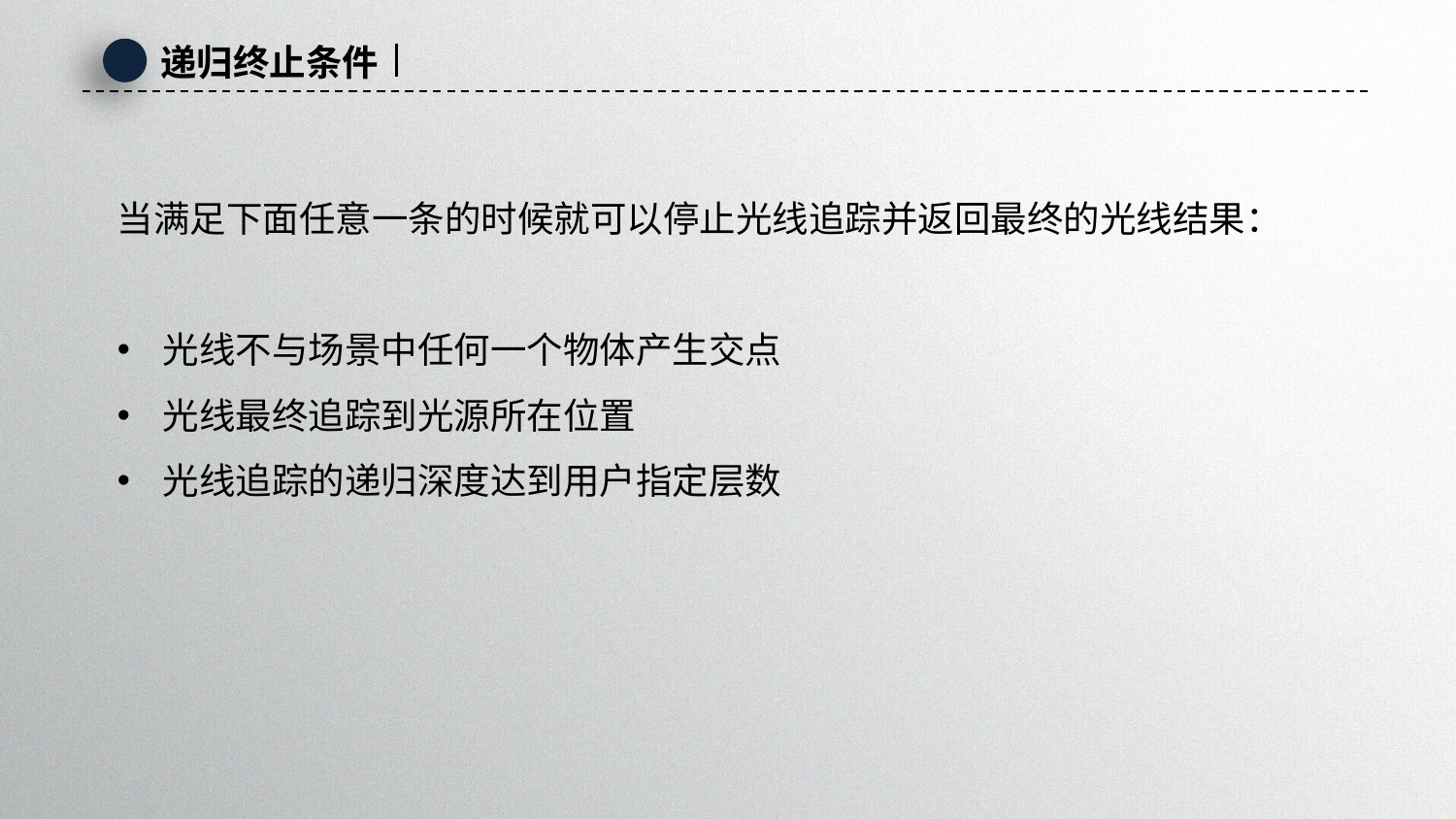

递归终止条件

当满足下面任意一条的时候就可以停止光线追踪并返回最终的光线结果：

光线不与场景中任何一个物体产生交点
光线最终追踪到光源所在位置
光线追踪的递归深度达到用户指定层数